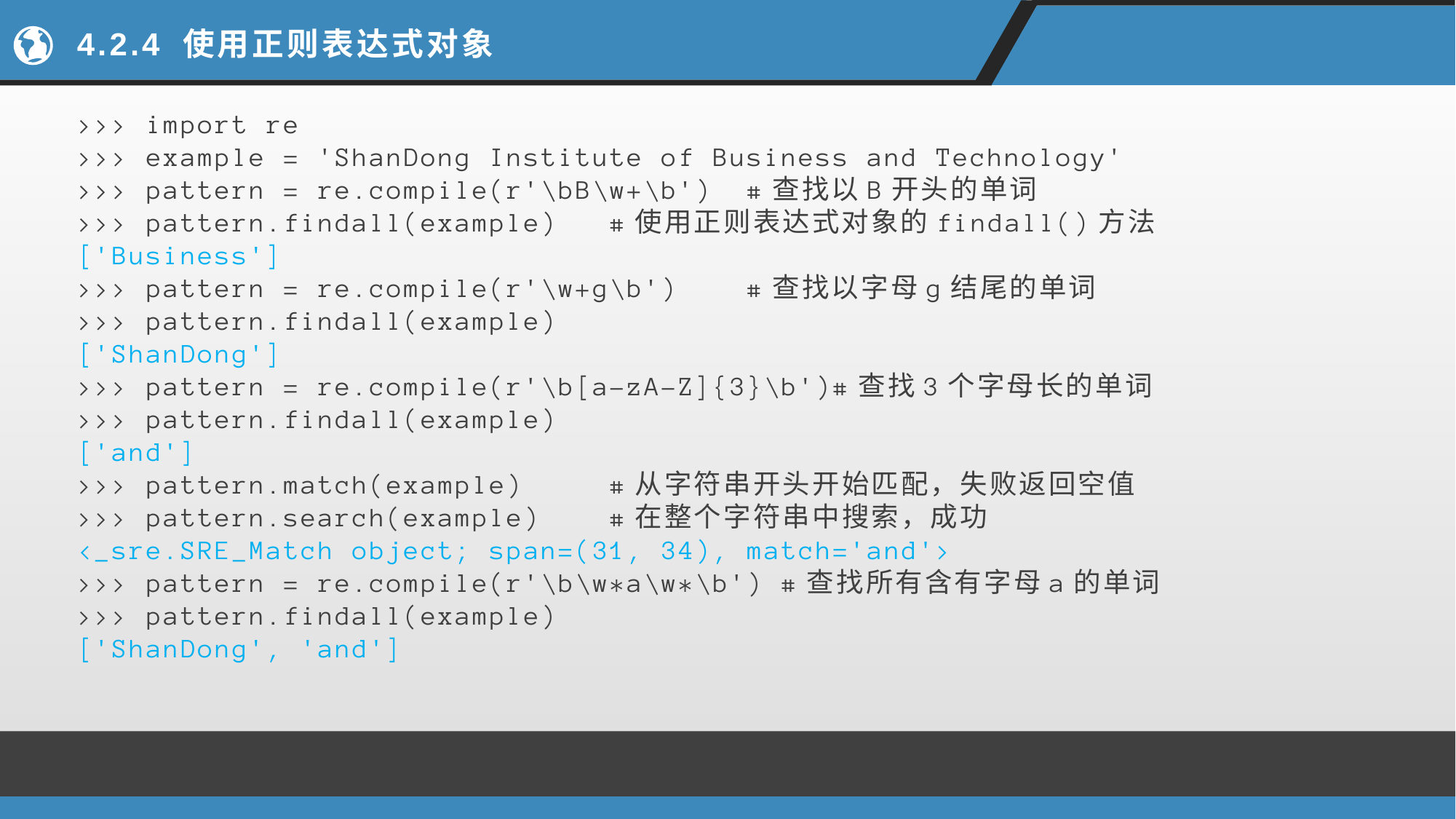

# 4.2.4 使用正则表达式对象

>>> import re
>>> example = 'ShanDong Institute of Business and Technology'
>>> pattern = re.compile(r'\bB\w+\b')  #查找以B开头的单词
>>> pattern.findall(example)   #使用正则表达式对象的findall()方法
['Business']
>>> pattern = re.compile(r'\w+g\b')    #查找以字母g结尾的单词
>>> pattern.findall(example)
['ShanDong']
>>> pattern = re.compile(r'\b[a-zA-Z]{3}\b')#查找3个字母长的单词
>>> pattern.findall(example)
['and']
>>> pattern.match(example)     #从字符串开头开始匹配，失败返回空值
>>> pattern.search(example)    #在整个字符串中搜索，成功
<_sre.SRE_Match object; span=(31, 34), match='and'>
>>> pattern = re.compile(r'\b\w*a\w*\b') #查找所有含有字母a的单词
>>> pattern.findall(example)
['ShanDong', 'and']

93